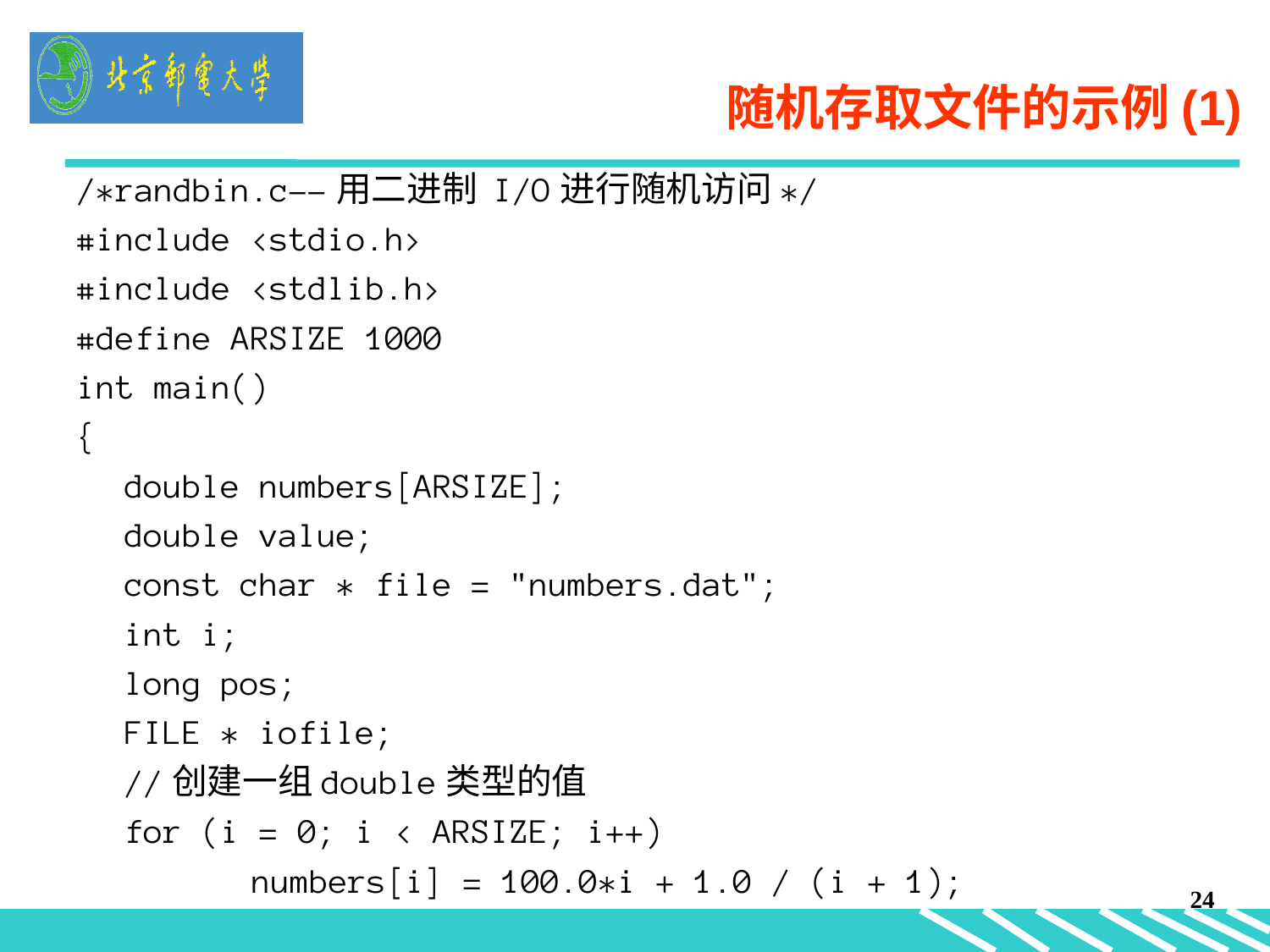

# 随机存取文件的示例(1)
/*randbin.c--用二进制 I/O进行随机访问*/
#include <stdio.h>
#include <stdlib.h>
#define ARSIZE 1000
int main()
{
	double numbers[ARSIZE];
	double value;
	const char * file = "numbers.dat";
	int i;
	long pos;
	FILE * iofile;
	//创建一组double类型的值
	for (i = 0; i < ARSIZE; i++)
		numbers[i] = 100.0*i + 1.0 / (i + 1);

24